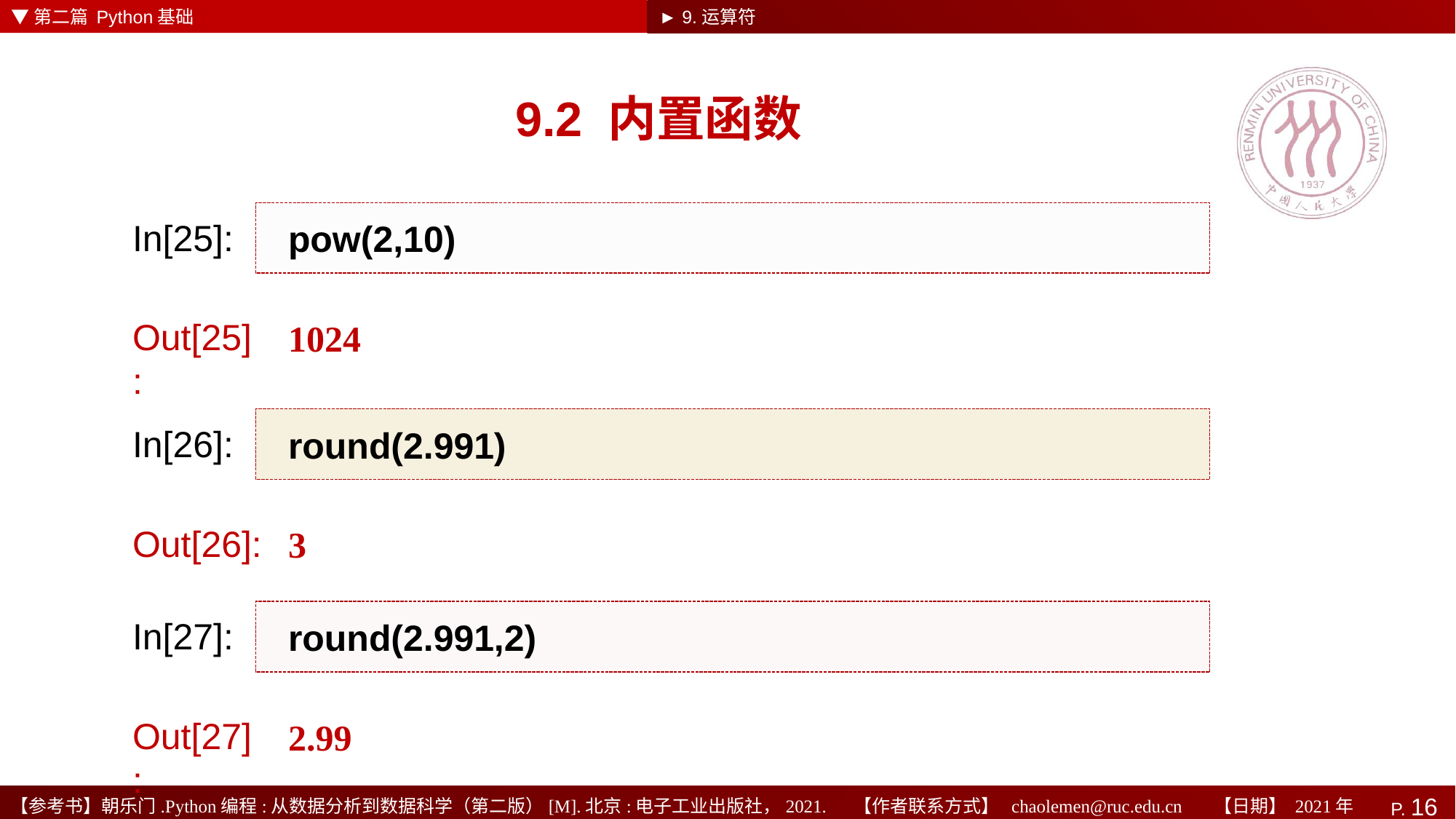

▼第二篇 Python基础
► 9.运算符
# 9.2 内置函数
pow(2,10)
In[25]:
1024
Out[25]:
round(2.991)
In[26]:
3
Out[26]:
round(2.991,2)
In[27]:
2.99
Out[27]: